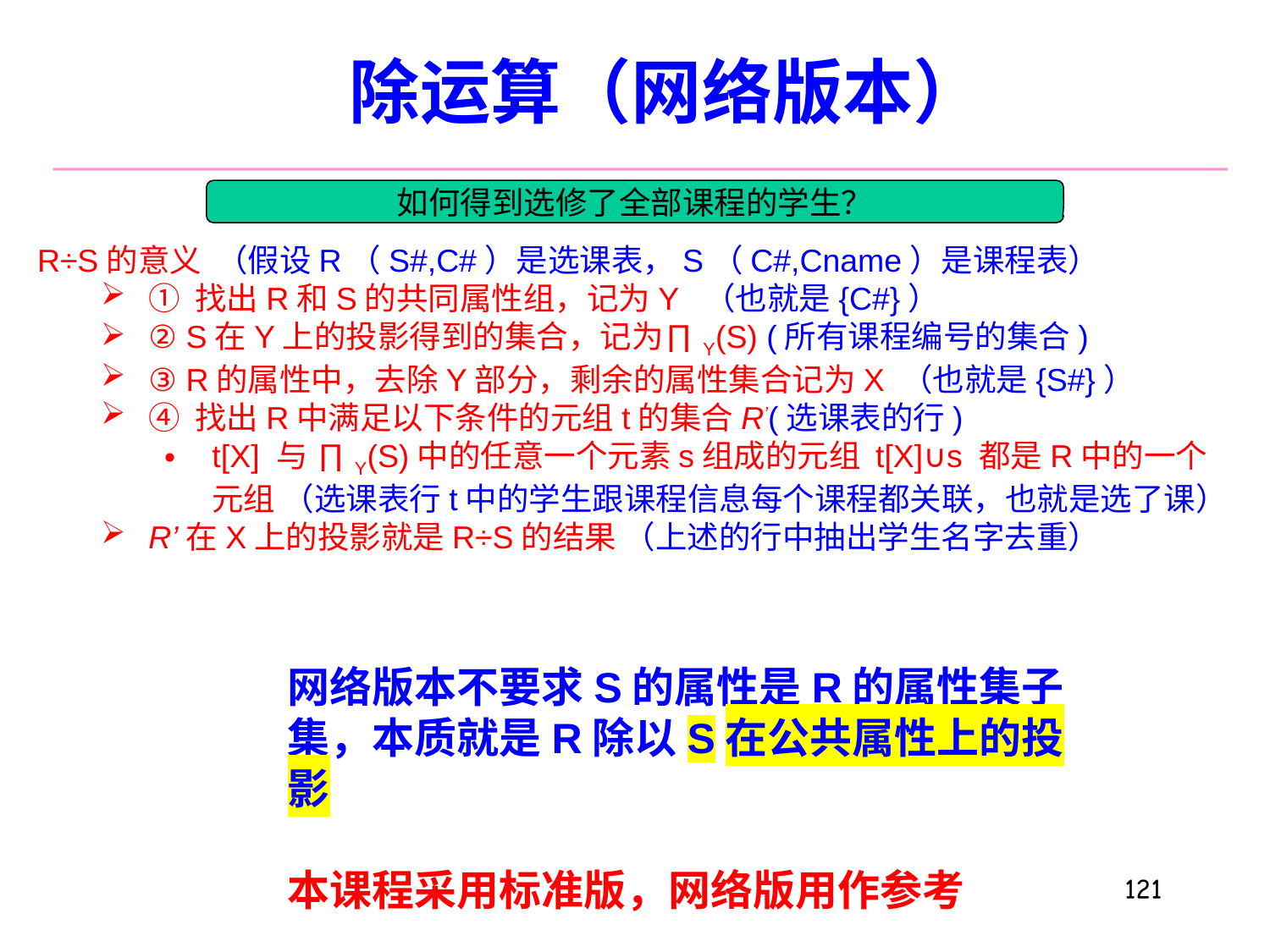

# 除运算（网络版本）
如何得到选修了全部课程的学生？
R÷S的意义  （假设R（S#,C#）是选课表，S（C#,Cname）是课程表）
① 找出R和S的共同属性组，记为Y  （也就是{C#}）
② S在Y上的投影得到的集合，记为∏Y(S) (所有课程编号的集合)
③ R的属性中，去除Y部分，剩余的属性集合记为X （也就是{S#}）
④ 找出R中满足以下条件的元组t的集合R’(选课表的行)
t[X] 与 ∏Y(S)中的任意一个元素s组成的元组 t[X]∪s 都是R中的一个元组 （选课表行t中的学生跟课程信息每个课程都关联，也就是选了课）
R’在X上的投影就是R÷S的结果 （上述的行中抽出学生名字去重）
网络版本不要求S的属性是R的属性集子集，本质就是R除以S在公共属性上的投影

本课程采用标准版，网络版用作参考
121